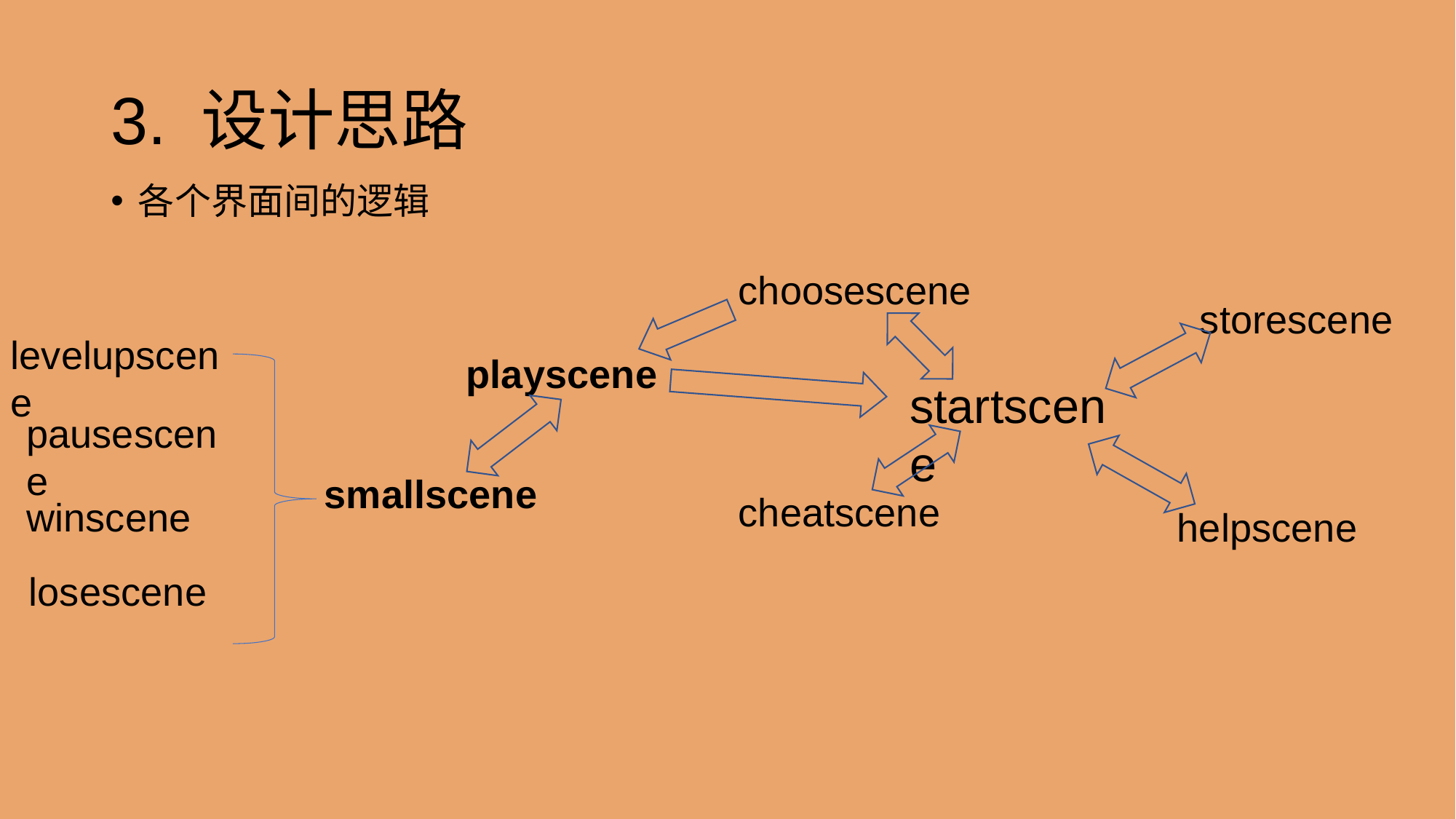

# 3. 设计思路
各个界面间的逻辑
choosescene

storescene

levelupscene

playscene

startscene
pausescene

smallscene
cheatscene
winscene
helpscene
losescene